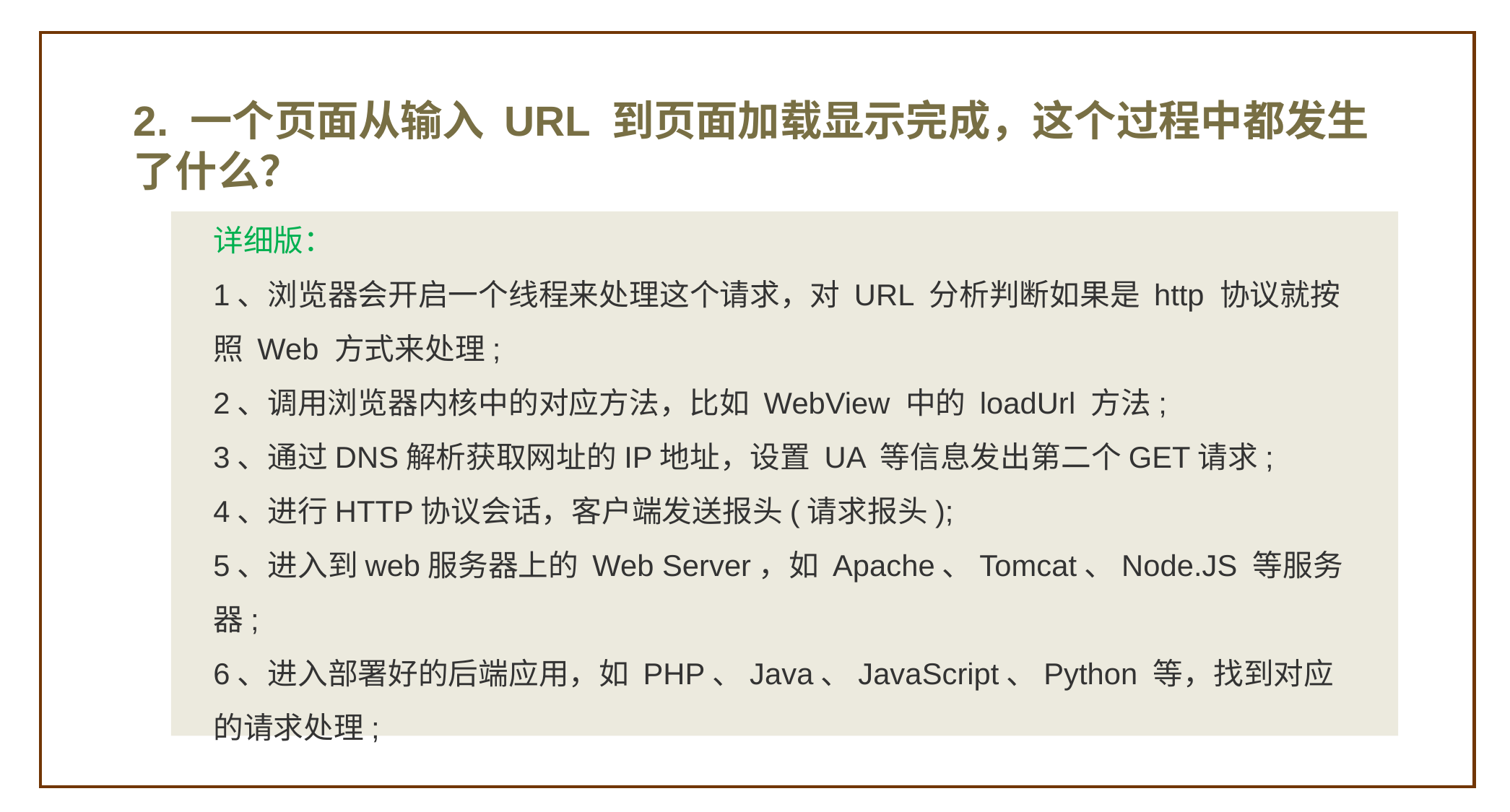

2. 一个页面从输入 URL 到页面加载显示完成，这个过程中都发生了什么？

详细版：
1、浏览器会开启一个线程来处理这个请求，对 URL 分析判断如果是 http 协议就按照 Web 方式来处理;
2、调用浏览器内核中的对应方法，比如 WebView 中的 loadUrl 方法;
3、通过DNS解析获取网址的IP地址，设置 UA 等信息发出第二个GET请求;
4、进行HTTP协议会话，客户端发送报头(请求报头);
5、进入到web服务器上的 Web Server，如 Apache、Tomcat、Node.JS 等服务器;
6、进入部署好的后端应用，如 PHP、Java、JavaScript、Python 等，找到对应的请求处理;